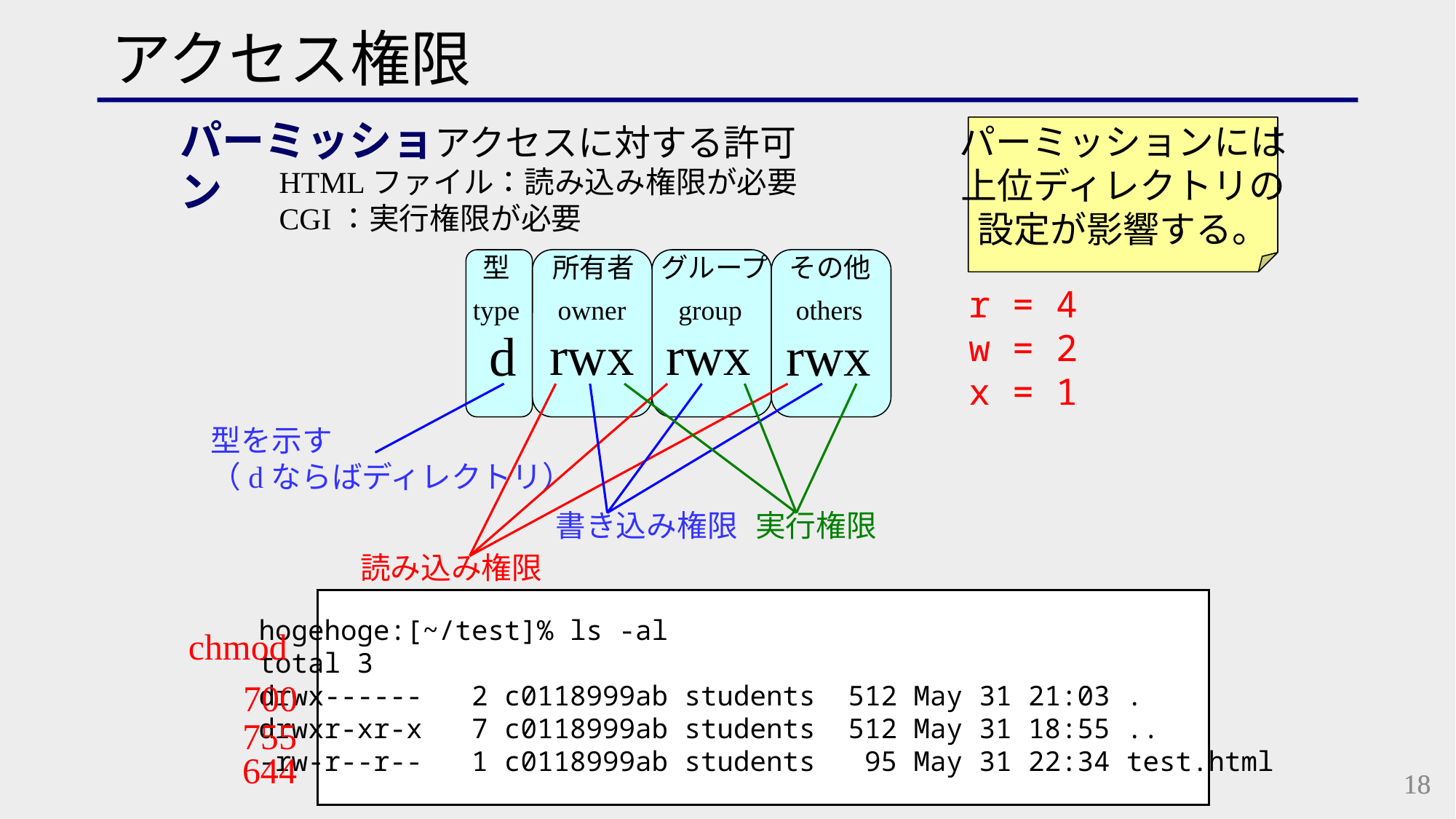

アクセス権限
パーミッション
アクセスに対する許可
パーミッションには
上位ディレクトリの
設定が影響する。
HTMLファイル：読み込み権限が必要
CGI：実行権限が必要
型
所有者
グループ
その他

r = 4
w = 2
x = 1
type
owner
group
others
rwx
rwx
d
rwx

型を示す
（dならばディレクトリ）
書き込み権限
実行権限
読み込み権限

hogehoge:[~/test]% ls -al
total 3
drwx------   2 c0118999ab students  512 May 31 21:03 .
drwxr-xr-x   7 c0118999ab students  512 May 31 18:55 ..
-rw-r--r--   1 c0118999ab students   95 May 31 22:34 test.html
chmod
700
755
644
18
18